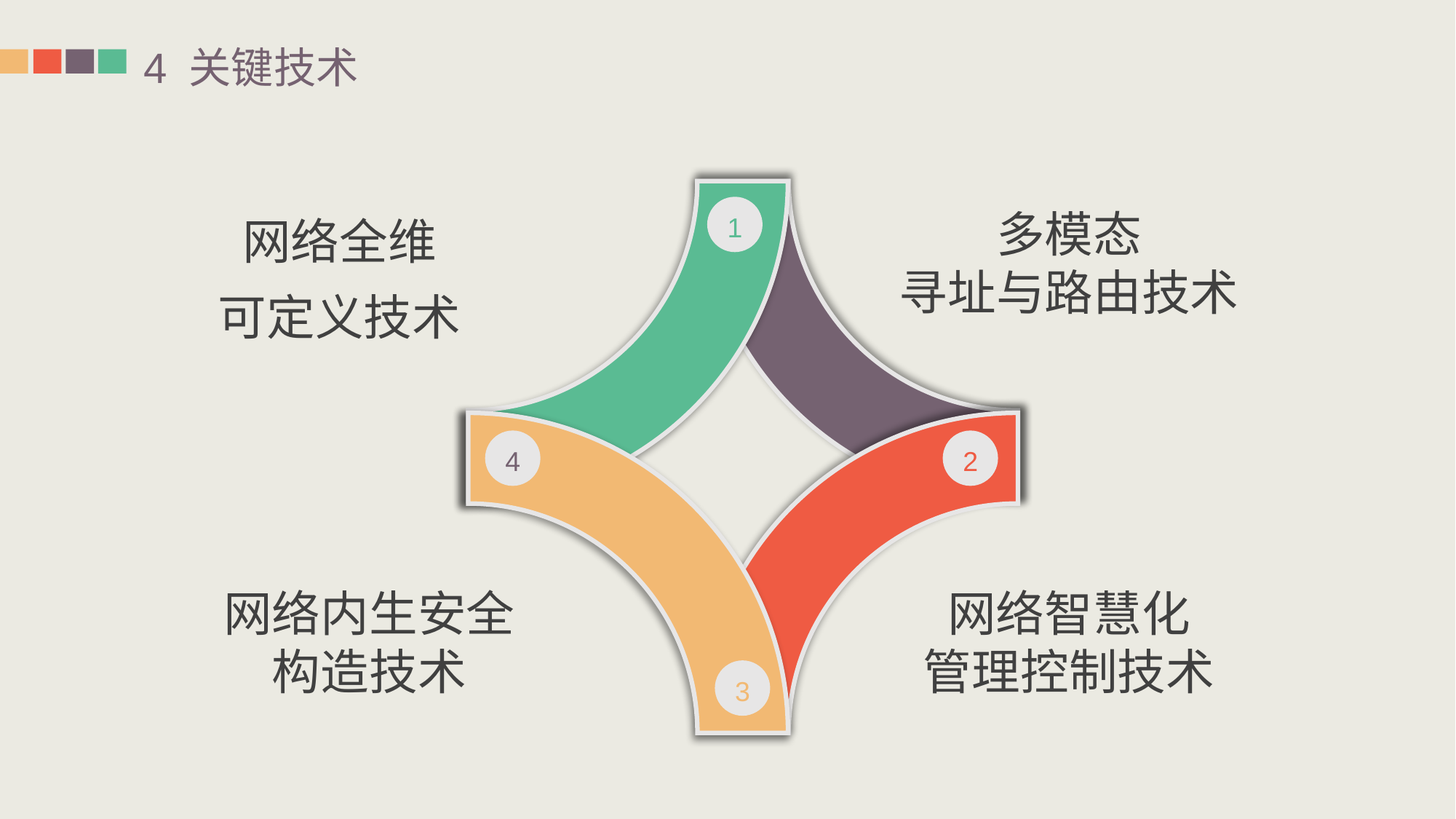

4 关键技术

1

4
2
3
网络全维
可定义技术
多模态
寻址与路由技术

网络内生安全
构造技术
网络智慧化
管理控制技术